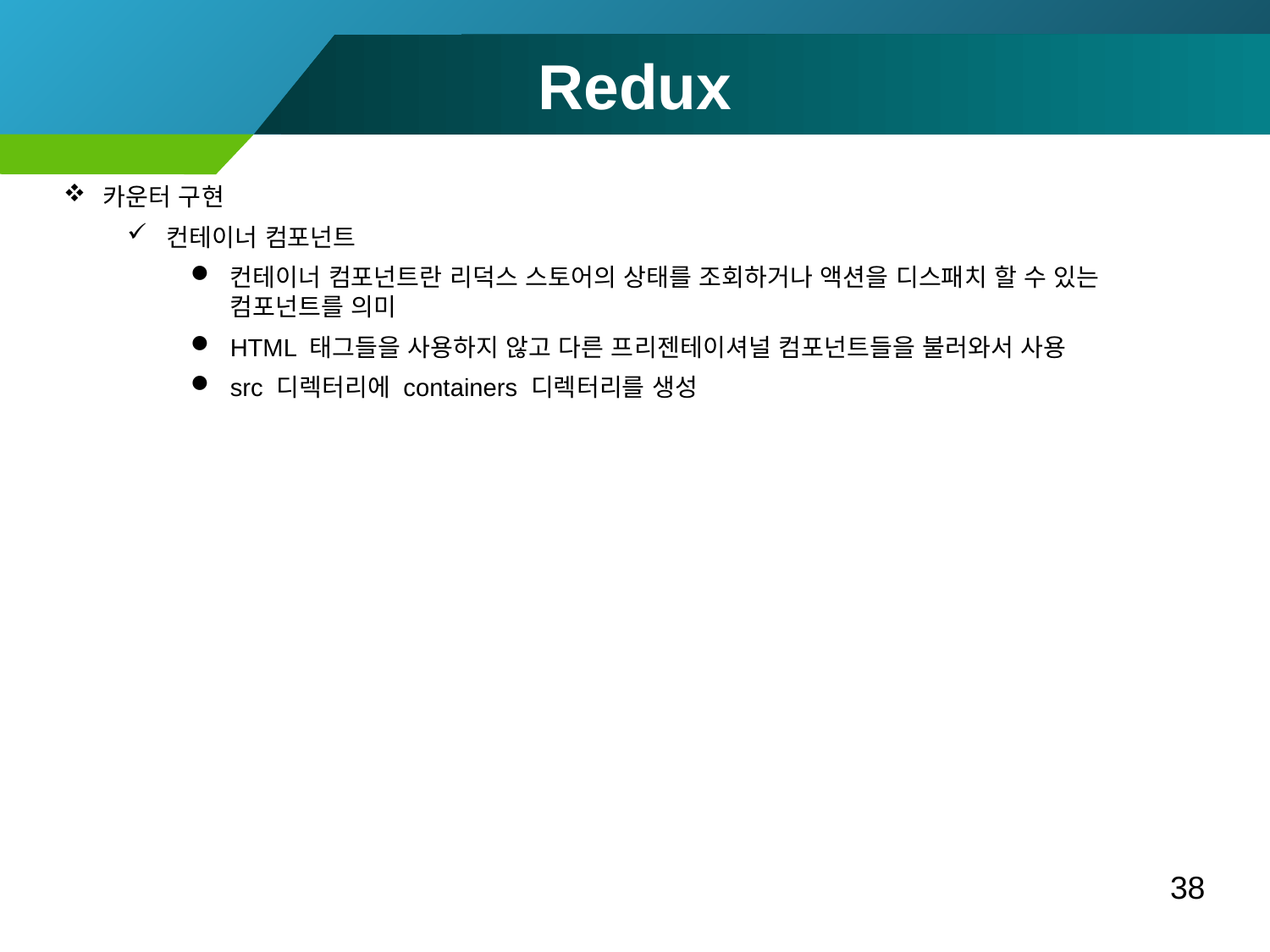

Redux
카운터 구현
컨테이너 컴포넌트
컨테이너 컴포넌트란 리덕스 스토어의 상태를 조회하거나 액션을 디스패치 할 수 있는 컴포넌트를 의미
HTML 태그들을 사용하지 않고 다른 프리젠테이셔널 컴포넌트들을 불러와서 사용
src 디렉터리에 containers 디렉터리를 생성
38